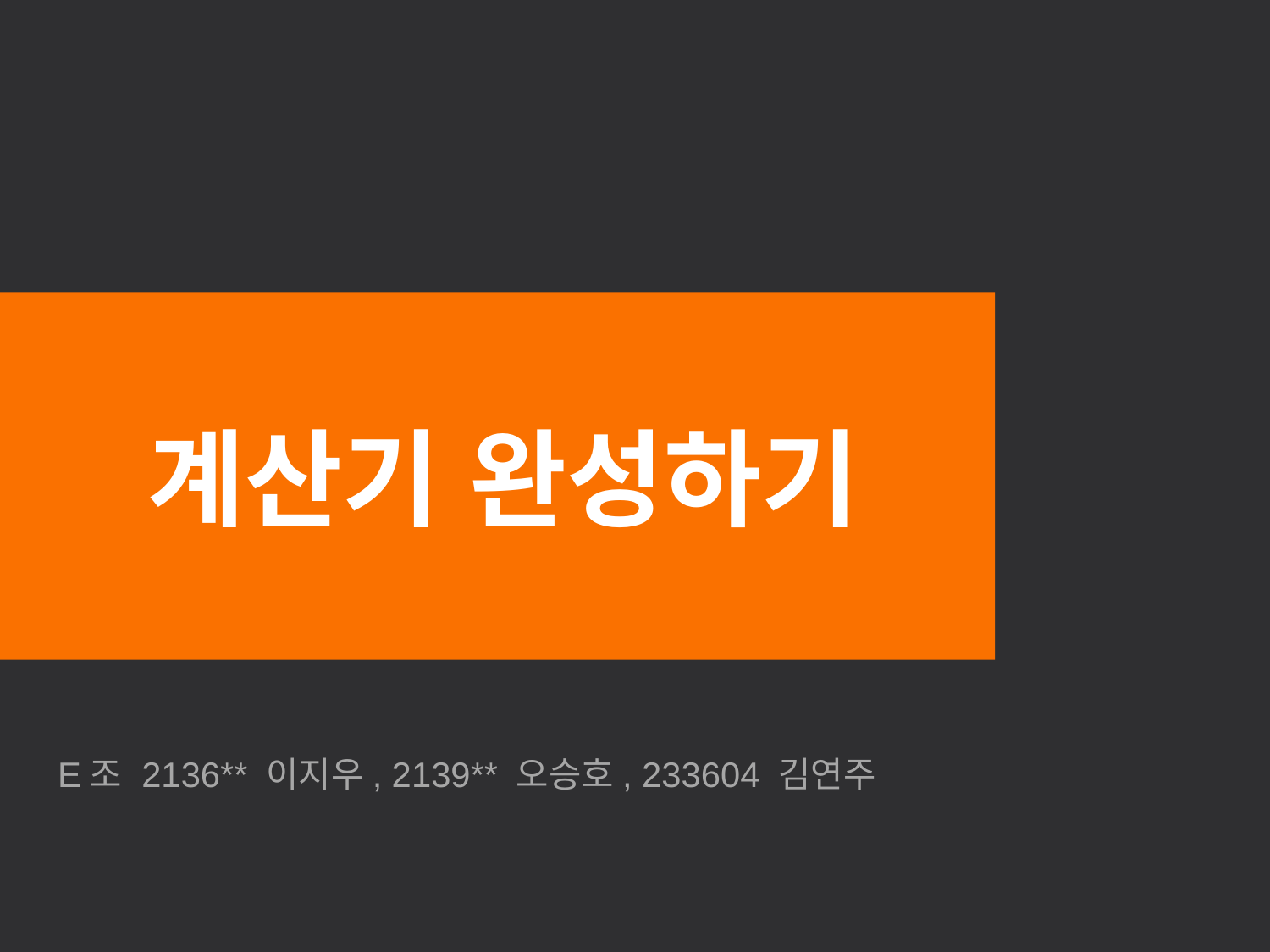

계산기 완성하기
E조 2136** 이지우, 2139** 오승호, 233604 김연주